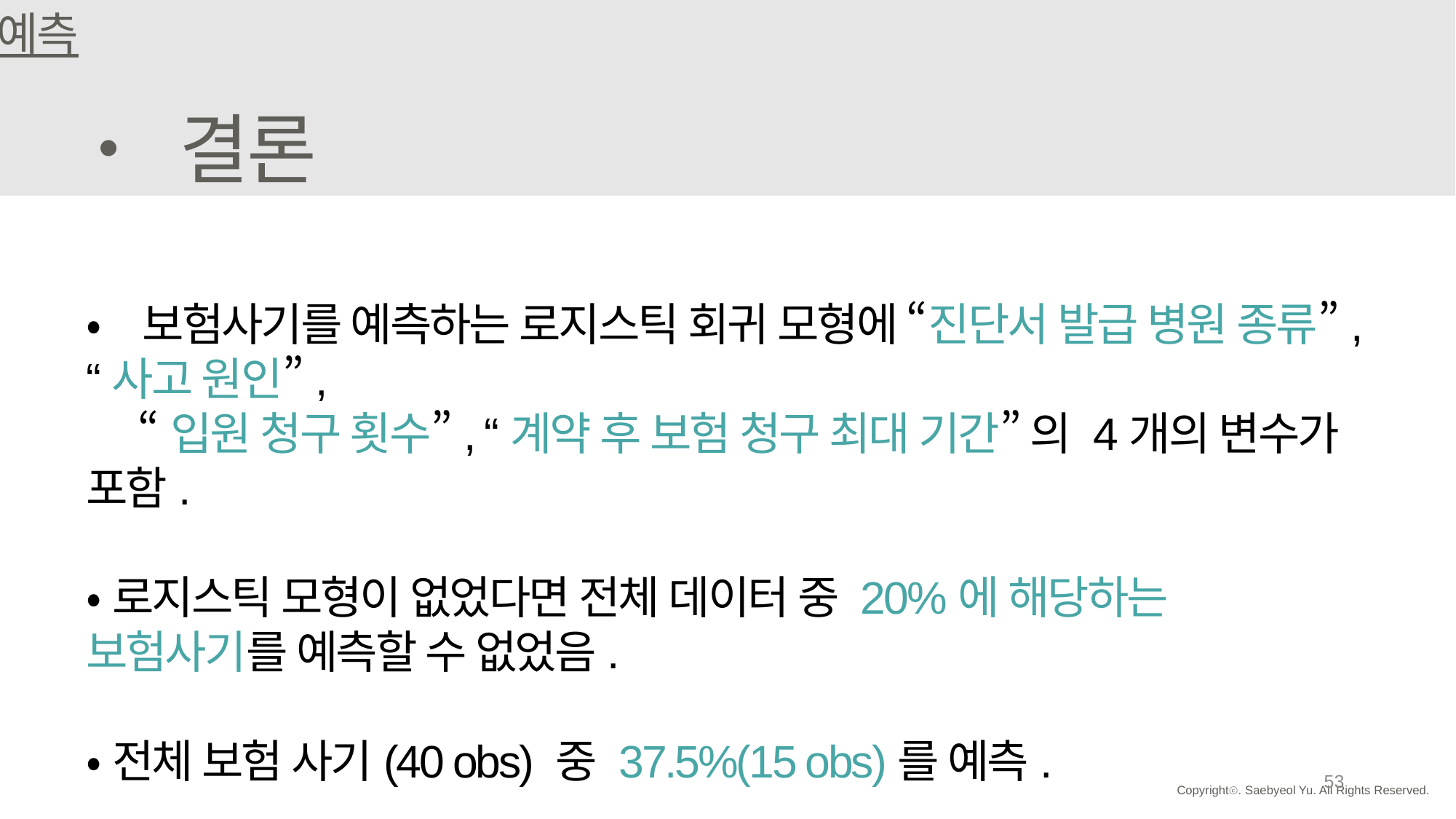

예측
• 결론
•보험사기를 예측하는 로지스틱 회귀 모형에 “진단서 발급 병원 종류”, “사고 원인”,
     “입원 청구 횟수”, “계약 후 보험 청구 최대 기간” 의 4개의 변수가 포함.

•로지스틱 모형이 없었다면 전체 데이터 중 20%에 해당하는 보험사기를 예측할 수 없었음.

•전체 보험 사기(40 obs) 중 37.5%(15 obs)를 예측.

•보험사기를 20% 에서 12.5%로 줄일 수 있음.
53